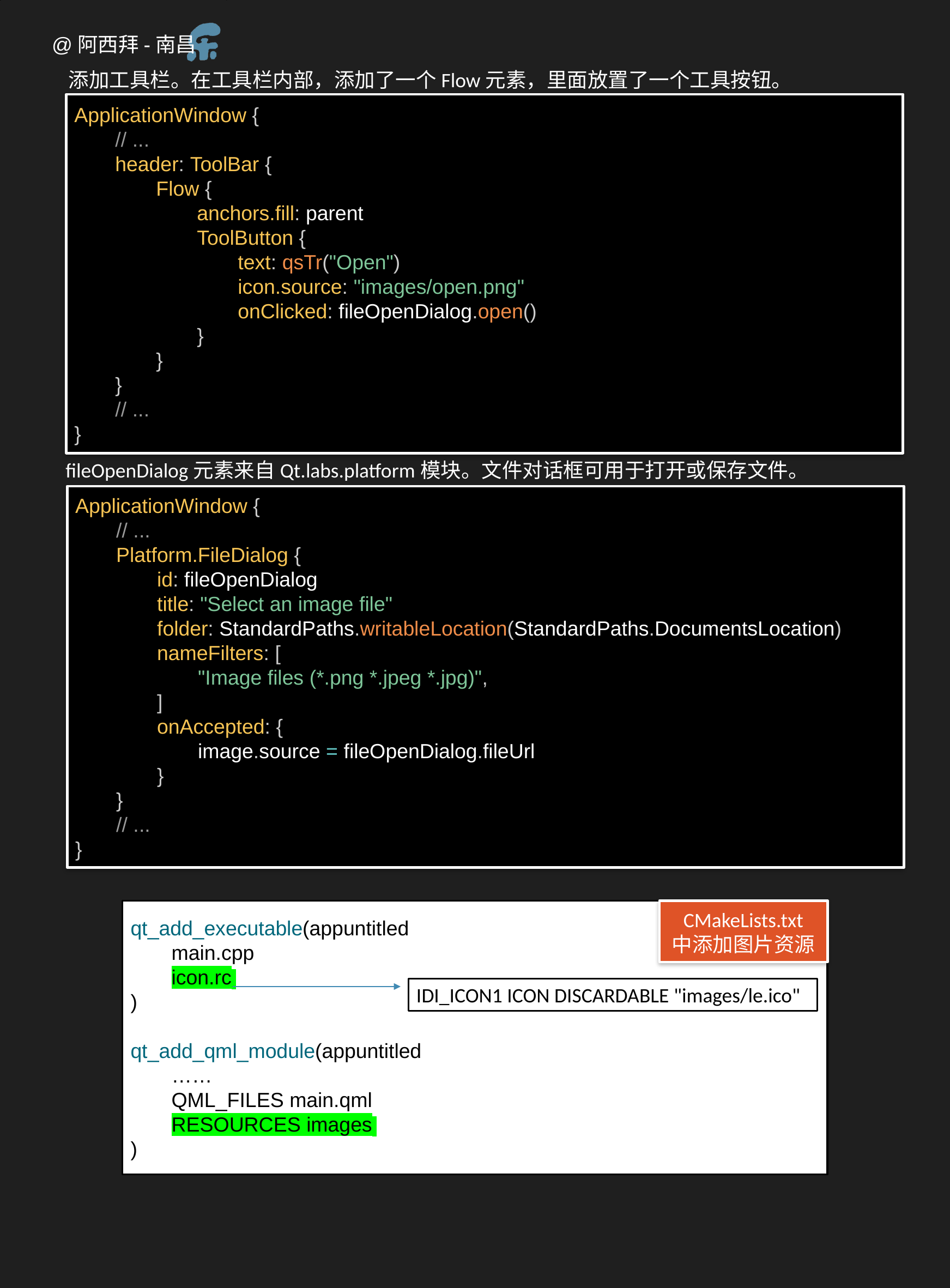

添加工具栏。在工具栏内部，添加了一个Flow元素，里面放置了一个工具按钮。
ApplicationWindow {
// ...
header: ToolBar {
Flow {
anchors.fill: parent
ToolButton {
text: qsTr("Open")
icon.source: "images/open.png"
onClicked: fileOpenDialog.open()
}
}
}
// ...
}
fileOpenDialog元素来自Qt.labs.platform模块。文件对话框可用于打开或保存文件。
ApplicationWindow {
// ...
Platform.FileDialog {
id: fileOpenDialog
title: "Select an image file"
folder: StandardPaths.writableLocation(StandardPaths.DocumentsLocation)
nameFilters: [
"Image files (*.png *.jpeg *.jpg)",
]
onAccepted: {
image.source = fileOpenDialog.fileUrl
}
}
// ...
}
qt_add_executable(appuntitled
main.cpp
icon.rc
)

qt_add_qml_module(appuntitled
……
QML_FILES main.qml
RESOURCES images
)
CMakeLists.txt
中添加图片资源
IDI_ICON1 ICON DISCARDABLE "images/le.ico"